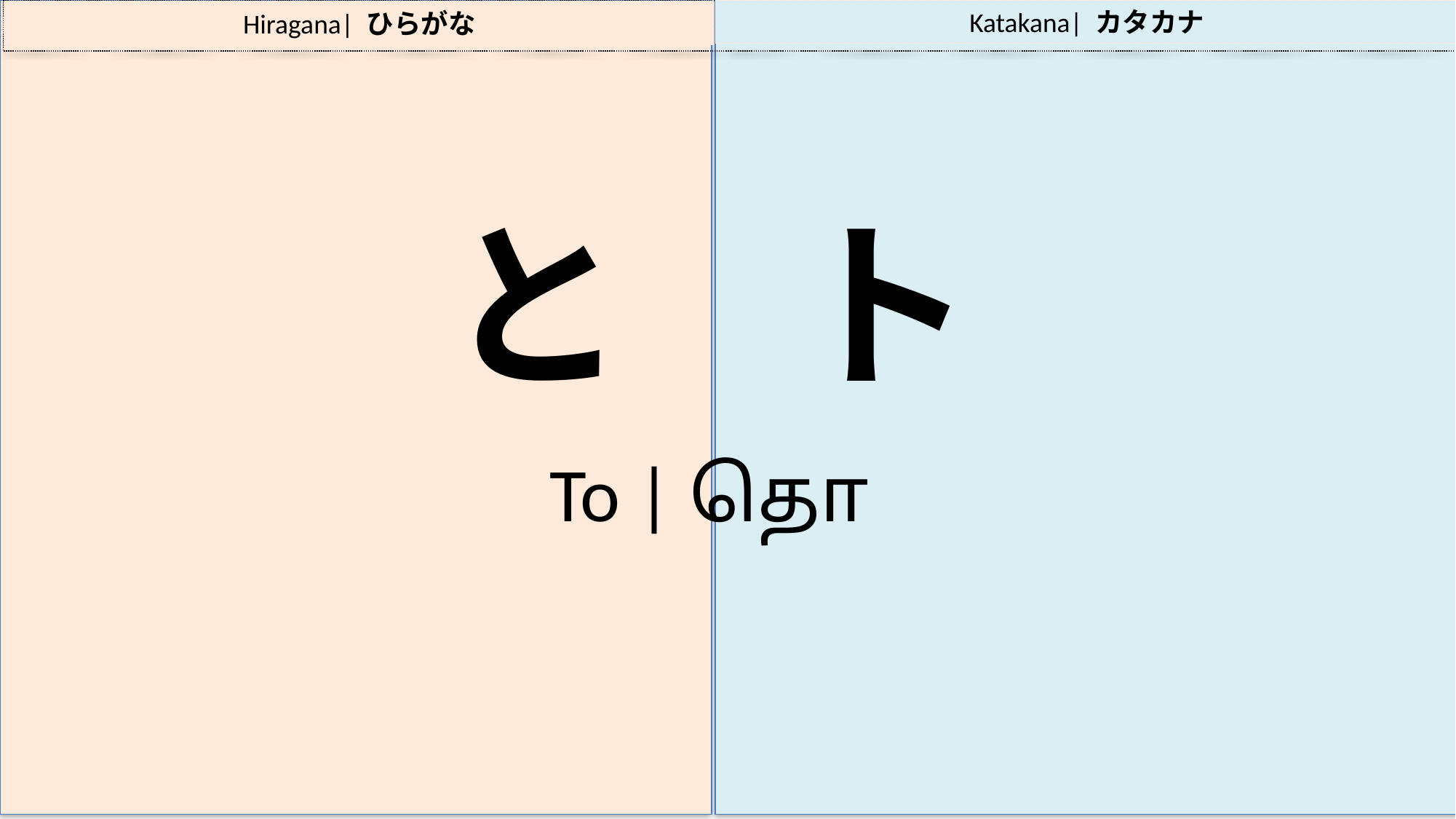

Katakana| カタカナ

Hiragana| ひらがな
と    ト
To | தொ